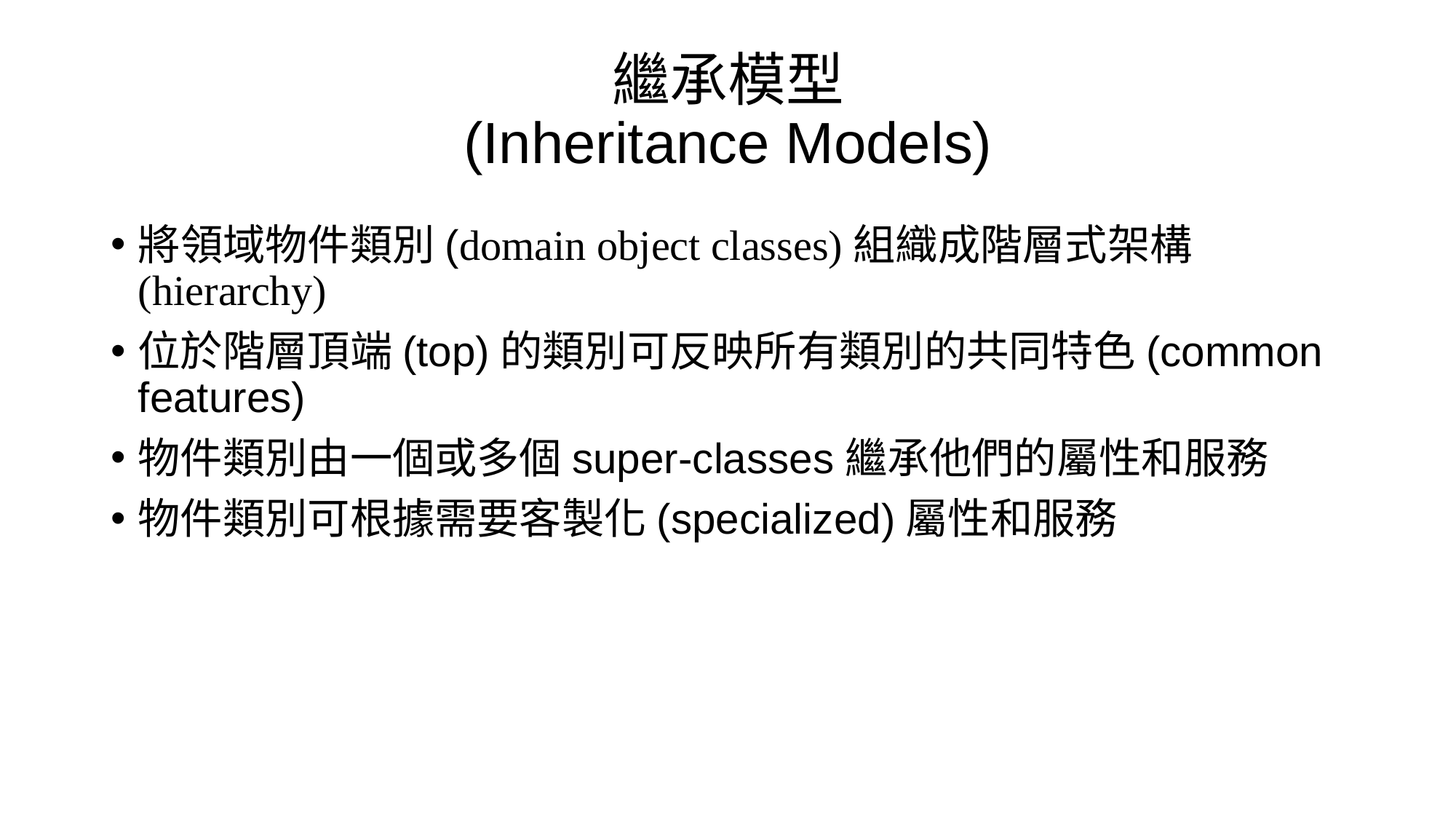

# 繼承模型 (Inheritance Models)
將領域物件類別(domain object classes)組織成階層式架構(hierarchy)
位於階層頂端(top)的類別可反映所有類別的共同特色(common features)
物件類別由一個或多個super-classes繼承他們的屬性和服務
物件類別可根據需要客製化(specialized)屬性和服務